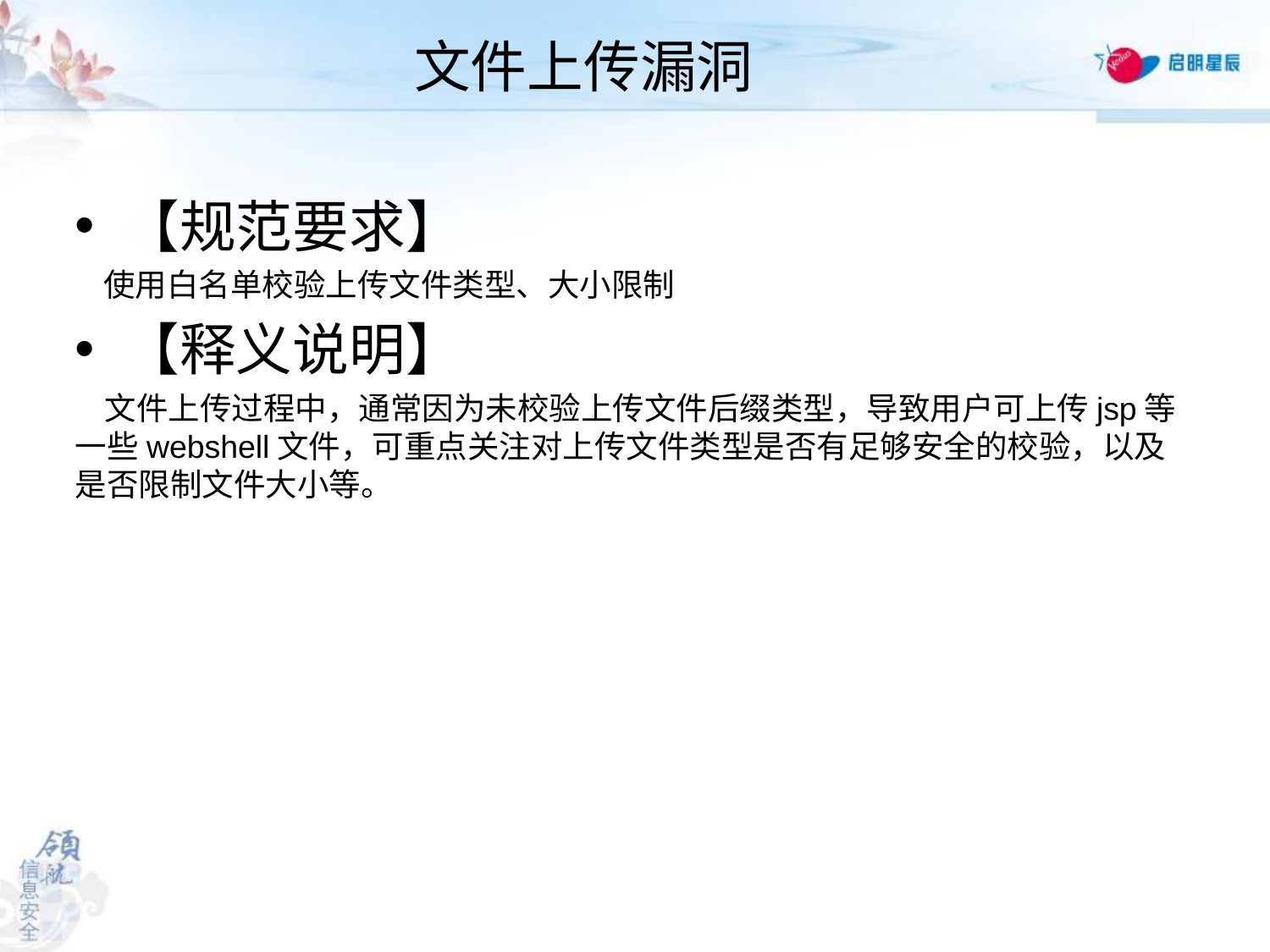

# 文件上传漏洞
【规范要求】
    使用白名单校验上传文件类型、大小限制
【释义说明】
   文件上传过程中，通常因为未校验上传文件后缀类型，导致用户可上传jsp等一些webshell文件，可重点关注对上传文件类型是否有足够安全的校验，以及是否限制文件大小等。